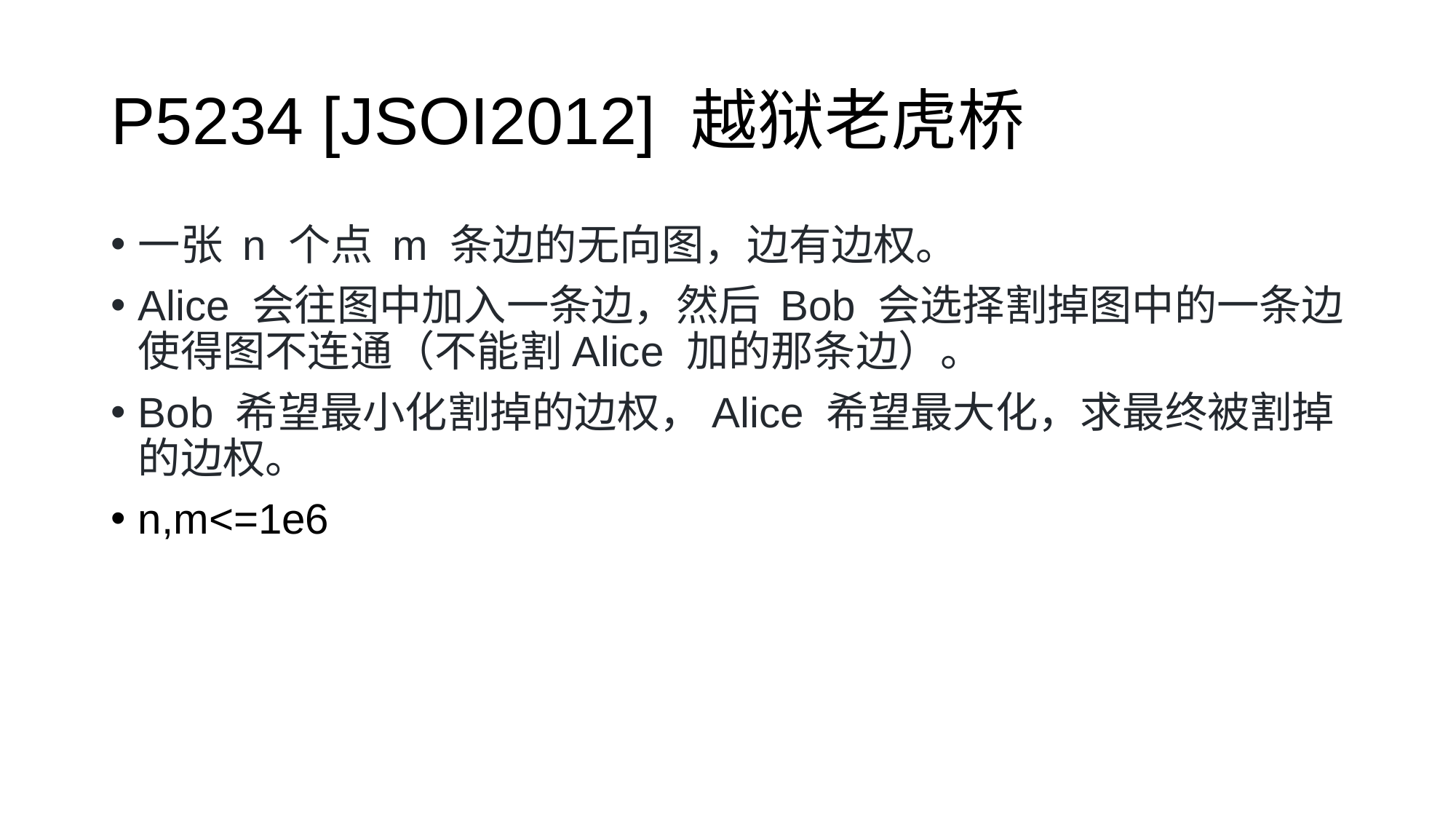

# P5234 [JSOI2012] 越狱老虎桥
⼀张 n 个点 m 条边的⽆向图，边有边权。
Alice 会往图中加⼊⼀条边，然后 Bob 会选择割掉图中的⼀条边使得图不连通（不能割Alice 加的那条边）。
Bob 希望最⼩化割掉的边权，Alice 希望最⼤化，求最终被割掉的边权。
n,m<=1e6